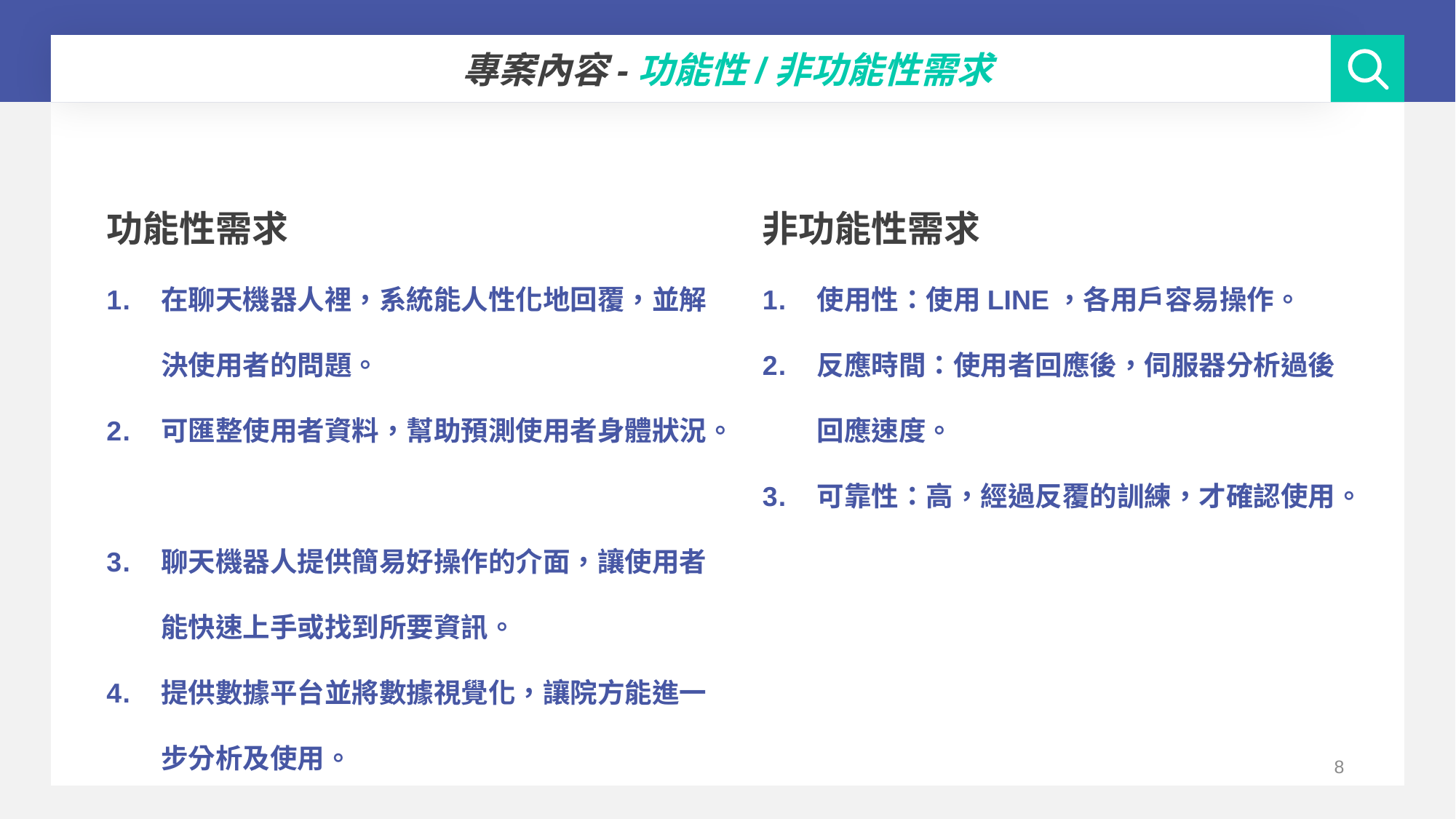

專案內容-功能性/非功能性需求

功能性需求
在聊天機器人裡，系統能人性化地回覆，並解決使用者的問題。
可匯整使用者資料，幫助預測使用者身體狀況。
聊天機器人提供簡易好操作的介面，讓使用者能快速上手或找到所要資訊。
提供數據平台並將數據視覺化，讓院方能進一步分析及使用。
非功能性需求
使用性：使用LINE，各用戶容易操作。
反應時間：使用者回應後，伺服器分析過後回應速度。
可靠性：高，經過反覆的訓練，才確認使用。
8